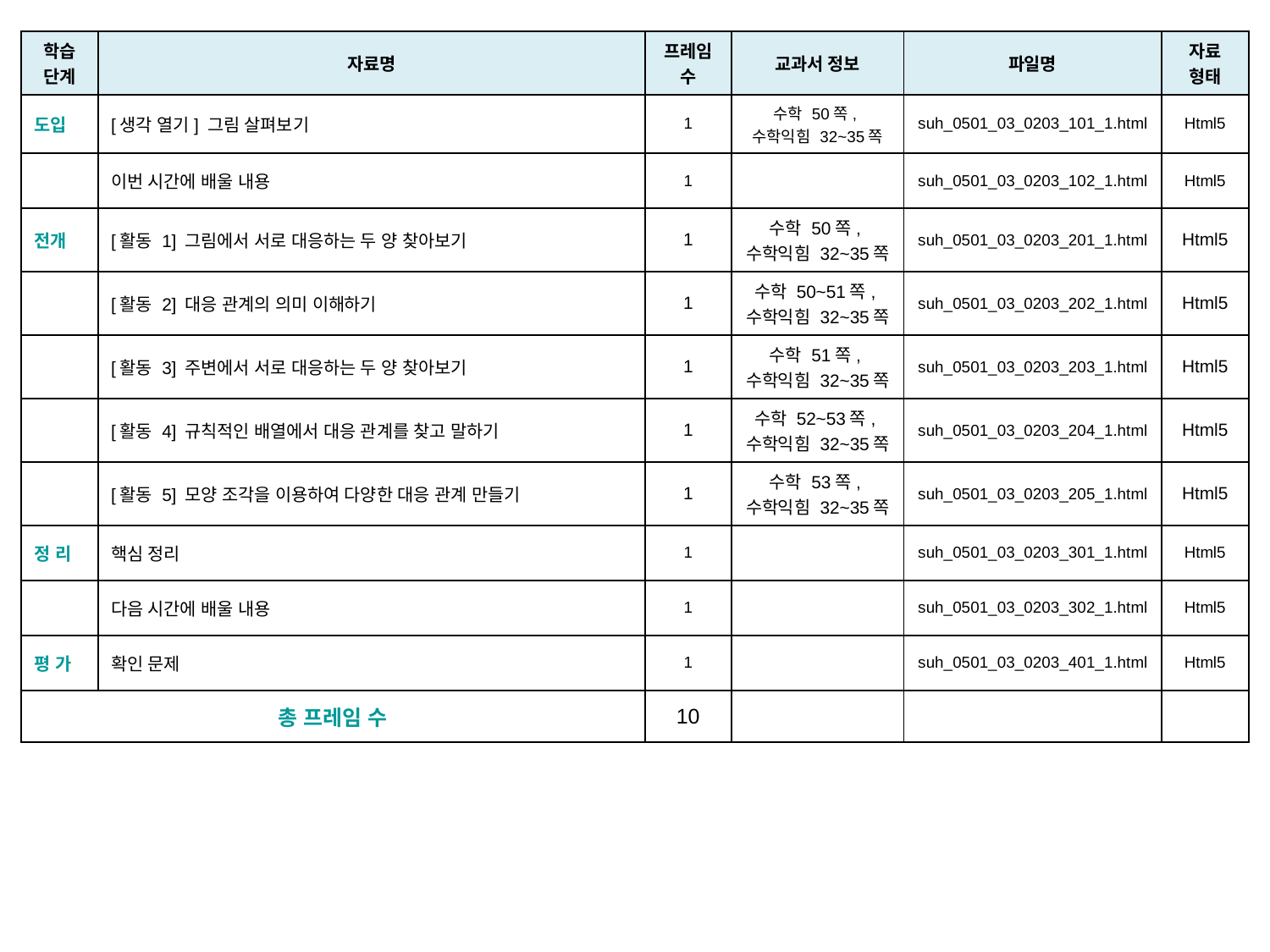

| 학습 단계 | 자료명 | 프레임 수 | 교과서 정보 | 파일명 | 자료 형태 |
| --- | --- | --- | --- | --- | --- |
| 도입 | [생각 열기] 그림 살펴보기 | 1 | 수학 50쪽, 수학익힘 32~35쪽 | suh\_0501\_03\_0203\_101\_1.html | Html5 |
|  | 이번 시간에 배울 내용 | 1 |  | suh\_0501\_03\_0203\_102\_1.html | Html5 |
| 전개 | [활동 1] 그림에서 서로 대응하는 두 양 찾아보기 | 1 | 수학 50쪽, 수학익힘 32~35쪽 | suh\_0501\_03\_0203\_201\_1.html | Html5 |
|  | [활동 2] 대응 관계의 의미 이해하기 | 1 | 수학 50~51쪽, 수학익힘 32~35쪽 | suh\_0501\_03\_0203\_202\_1.html | Html5 |
|  | [활동 3] 주변에서 서로 대응하는 두 양 찾아보기 | 1 | 수학 51쪽, 수학익힘 32~35쪽 | suh\_0501\_03\_0203\_203\_1.html | Html5 |
|  | [활동 4] 규칙적인 배열에서 대응 관계를 찾고 말하기 | 1 | 수학 52~53쪽, 수학익힘 32~35쪽 | suh\_0501\_03\_0203\_204\_1.html | Html5 |
|  | [활동 5] 모양 조각을 이용하여 다양한 대응 관계 만들기 | 1 | 수학 53쪽, 수학익힘 32~35쪽 | suh\_0501\_03\_0203\_205\_1.html | Html5 |
| 정 리 | 핵심 정리 | 1 |  | suh\_0501\_03\_0203\_301\_1.html | Html5 |
|  | 다음 시간에 배울 내용 | 1 |  | suh\_0501\_03\_0203\_302\_1.html | Html5 |
| 평 가 | 확인 문제 | 1 |  | suh\_0501\_03\_0203\_401\_1.html | Html5 |
| 총 프레임 수 |  | 10 |  |  |  |